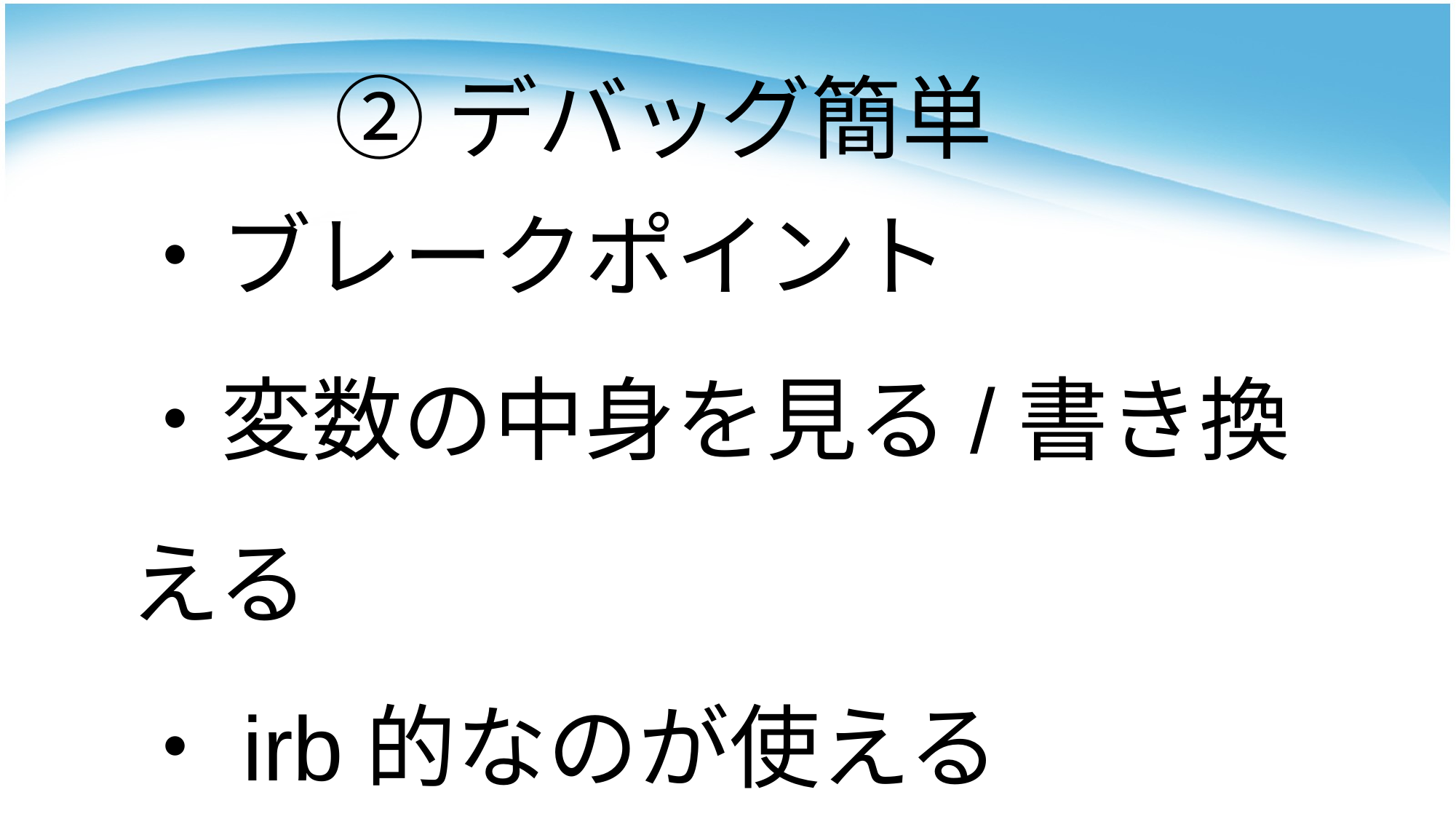

②デバッグ簡単
# ・ブレークポイント ・変数の中身を見る/書き換える ・irb的なのが使える